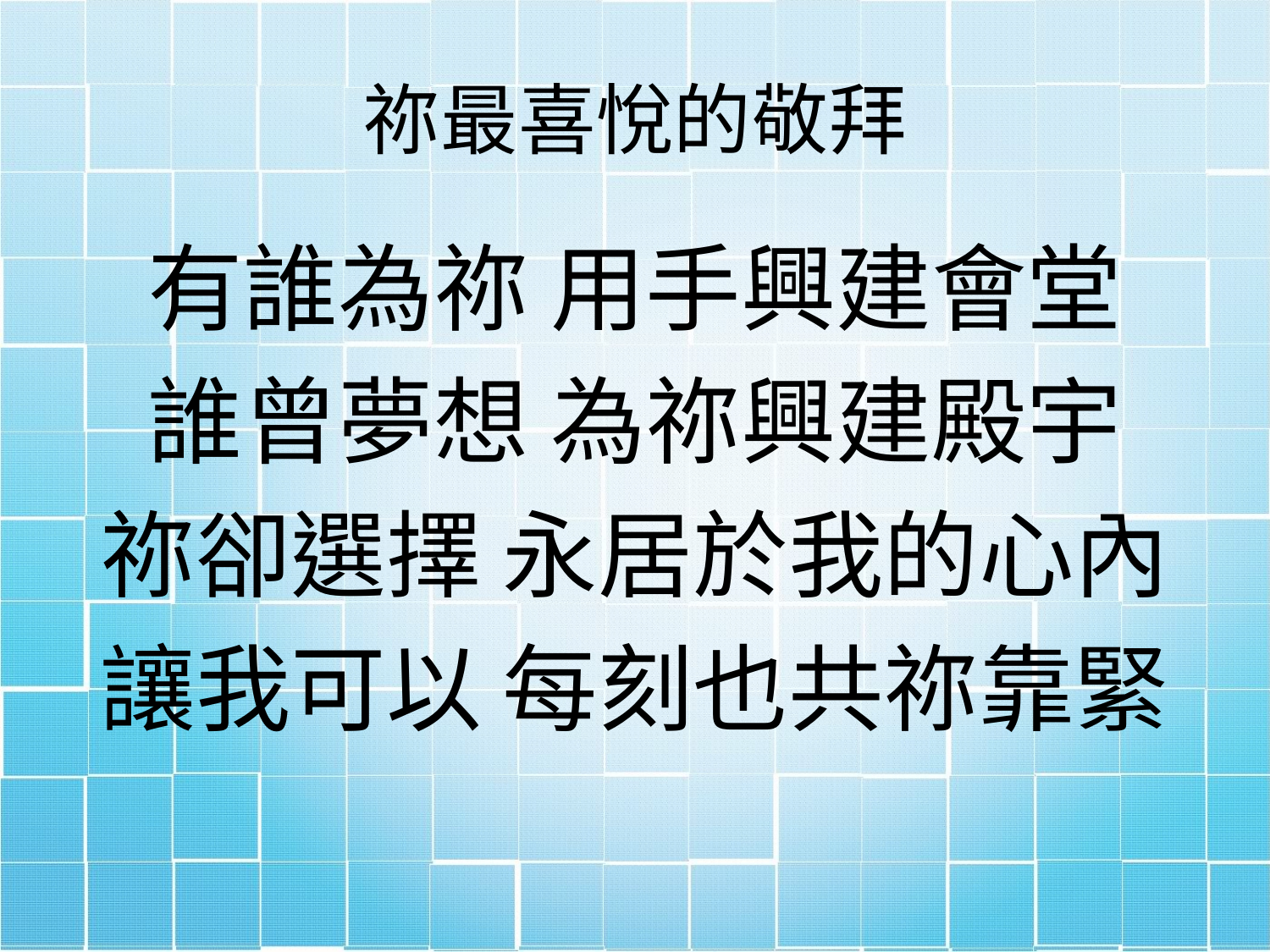

# 祢最喜悅的敬拜
有誰為祢 用手興建會堂
誰曾夢想 為祢興建殿宇
祢卻選擇 永居於我的心內
讓我可以 每刻也共祢靠緊